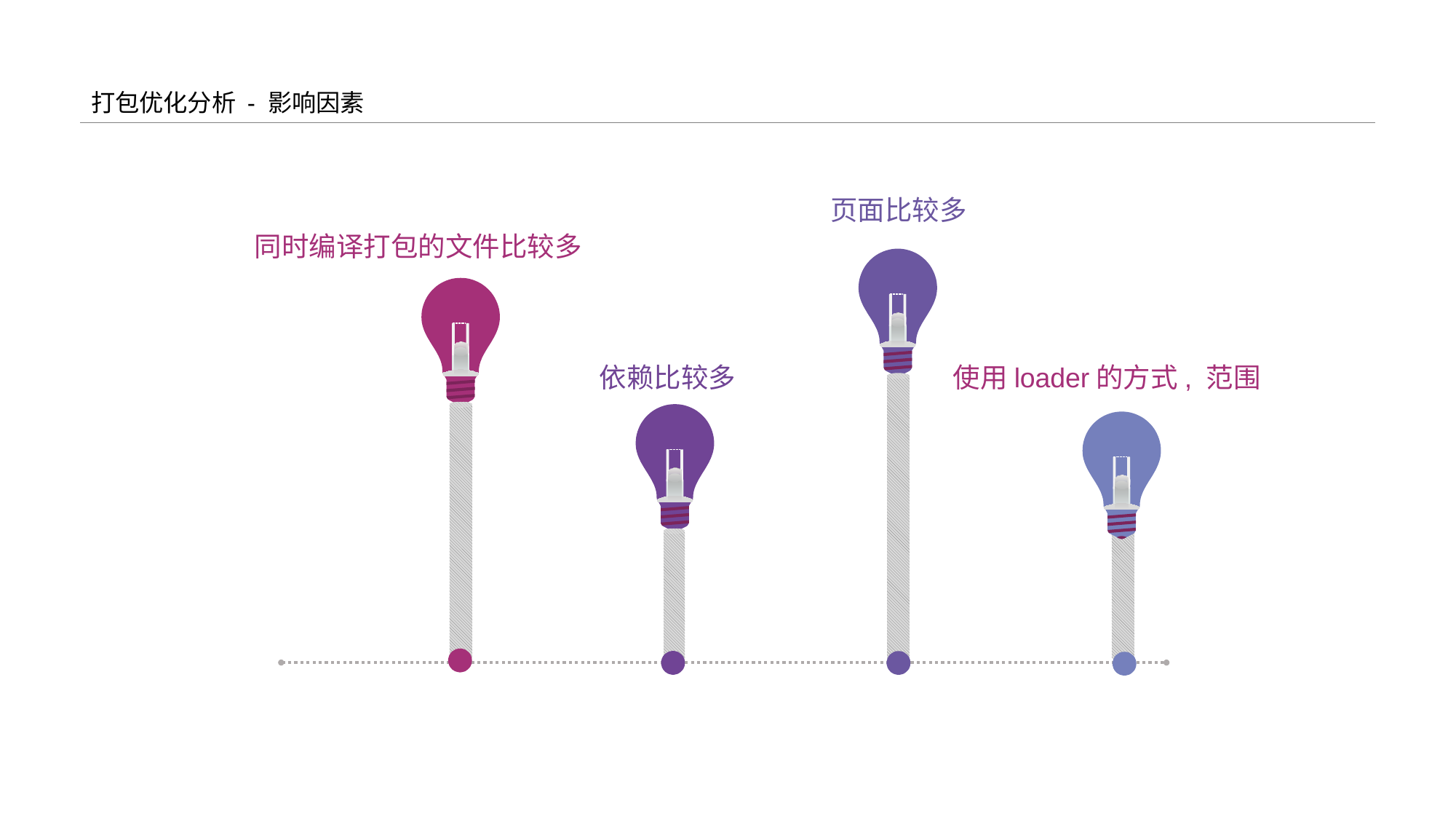

# 打包优化分析 - 影响因素
页面比较多
同时编译打包的文件比较多

依赖比较多

使用loader的方式, 范围

41